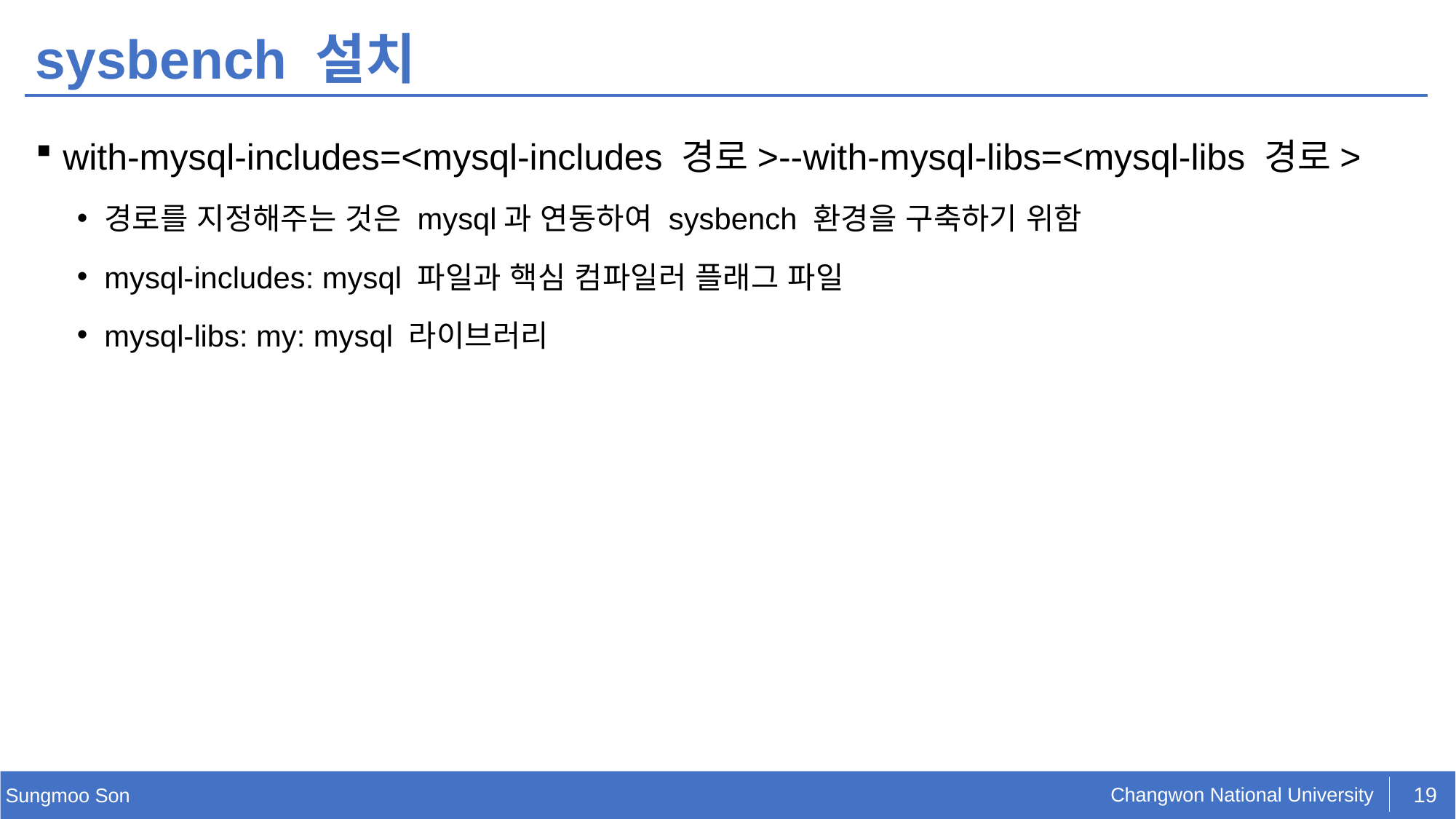

# sysbench 설치
with-mysql-includes=<mysql-includes 경로>--with-mysql-libs=<mysql-libs 경로>
경로를 지정해주는 것은 mysql과 연동하여 sysbench 환경을 구축하기 위함
mysql-includes: mysql 파일과 핵심 컴파일러 플래그 파일
mysql-libs: my: mysql 라이브러리

19